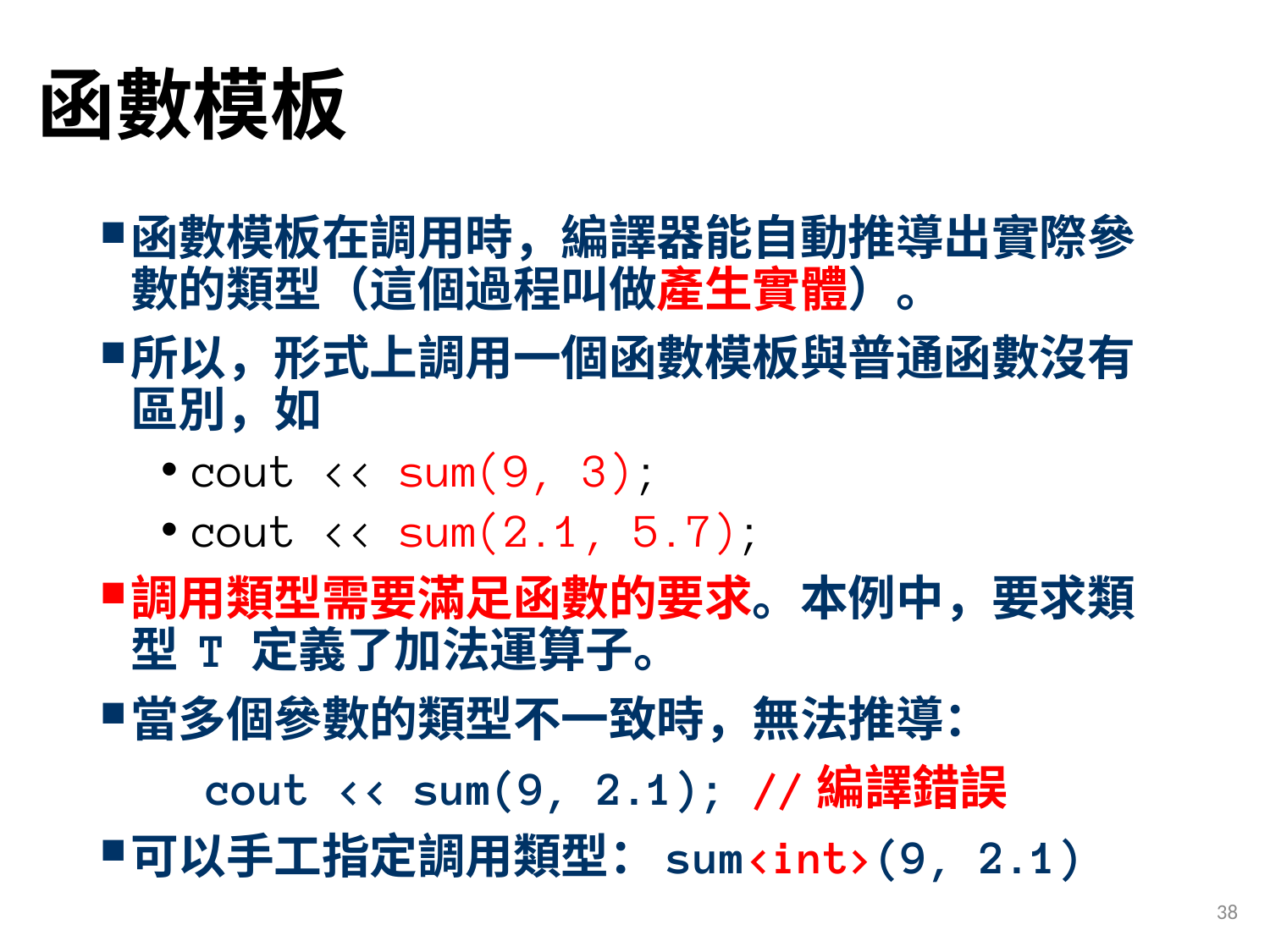

# 函數模板
函數模板在調用時，編譯器能自動推導出實際參數的類型（這個過程叫做產生實體）。
所以，形式上調用一個函數模板與普通函數沒有區別，如
cout << sum(9, 3);
cout << sum(2.1, 5.7);
調用類型需要滿足函數的要求。本例中，要求類型 T 定義了加法運算子。
當多個參數的類型不一致時，無法推導：
        cout << sum(9, 2.1); //編譯錯誤
可以手工指定調用類型：sum<int>(9, 2.1)
38